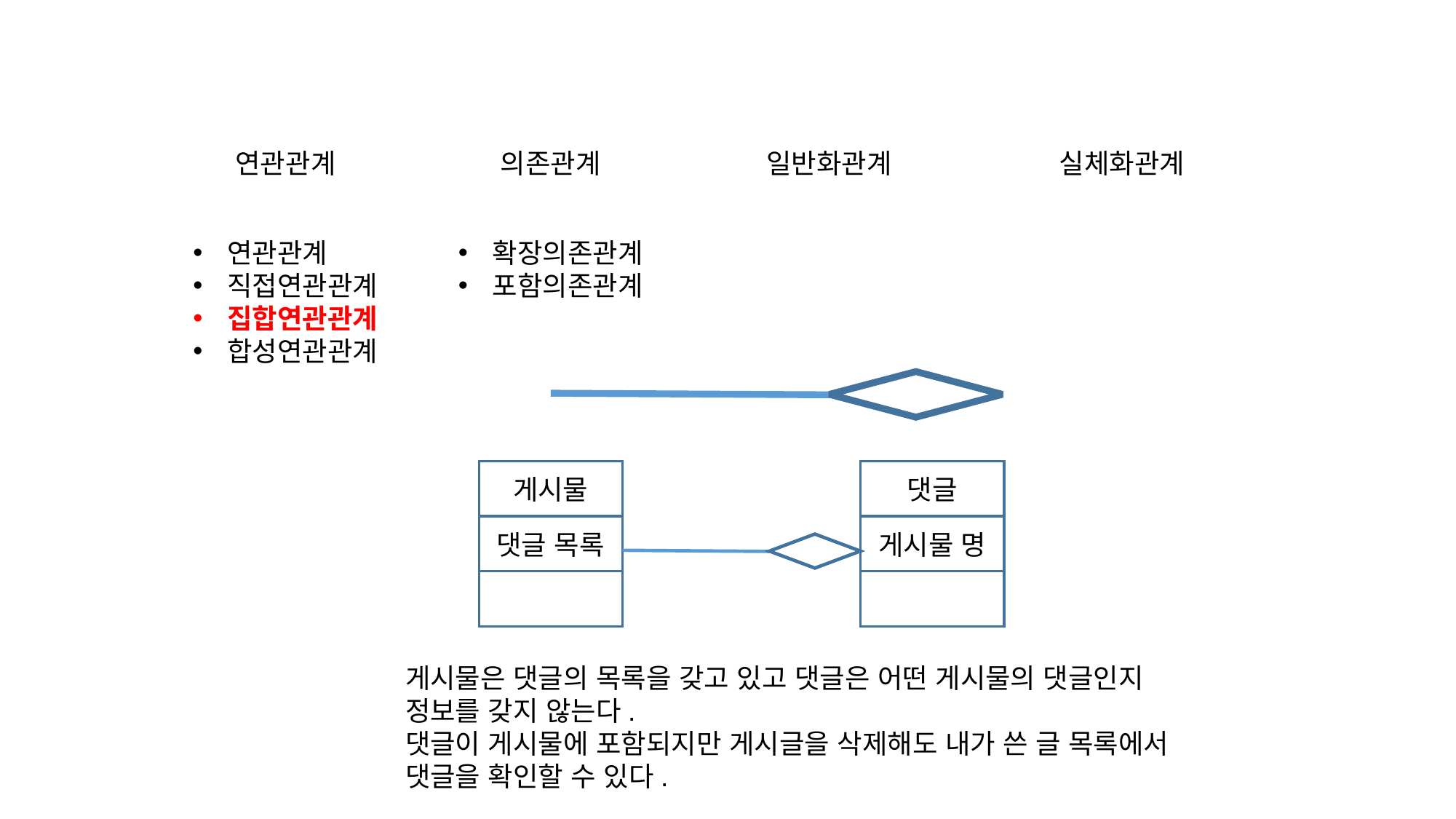

연관관계
의존관계
일반화관계
실체화관계
확장의존관계
포함의존관계
연관관계
직접연관관계
집합연관관계
합성연관관계

게시물
댓글
댓글 목록
게시물 명

게시물은 댓글의 목록을 갖고 있고 댓글은 어떤 게시물의 댓글인지
정보를 갖지 않는다.
댓글이 게시물에 포함되지만 게시글을 삭제해도 내가 쓴 글 목록에서
댓글을 확인할 수 있다.